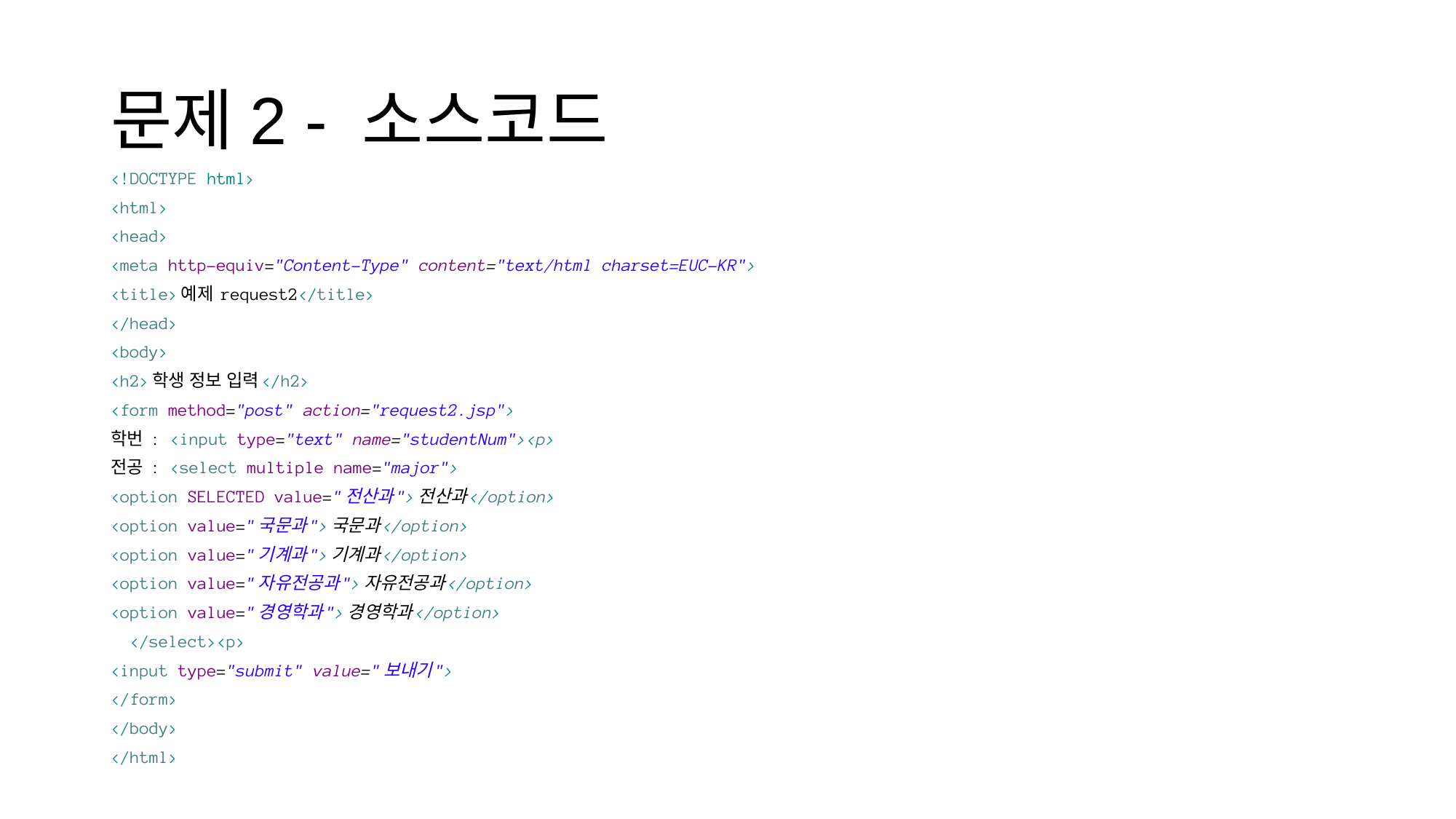

# 문제2 - 소스코드
<!DOCTYPE html>
<html>
<head>
<meta http-equiv="Content-Type" content="text/html charset=EUC-KR">
<title>예제 request2</title>
</head>
<body>
<h2>학생 정보 입력</h2>
<form method="post" action="request2.jsp">
학번 : <input type="text" name="studentNum"><p>
전공 : <select multiple name="major">
<option SELECTED value="전산과">전산과</option>
<option value="국문과">국문과</option>
<option value="기계과">기계과</option>
<option value="자유전공과">자유전공과</option>
<option value="경영학과">경영학과</option>
  </select><p>
<input type="submit" value="보내기">
</form>
</body>
</html>